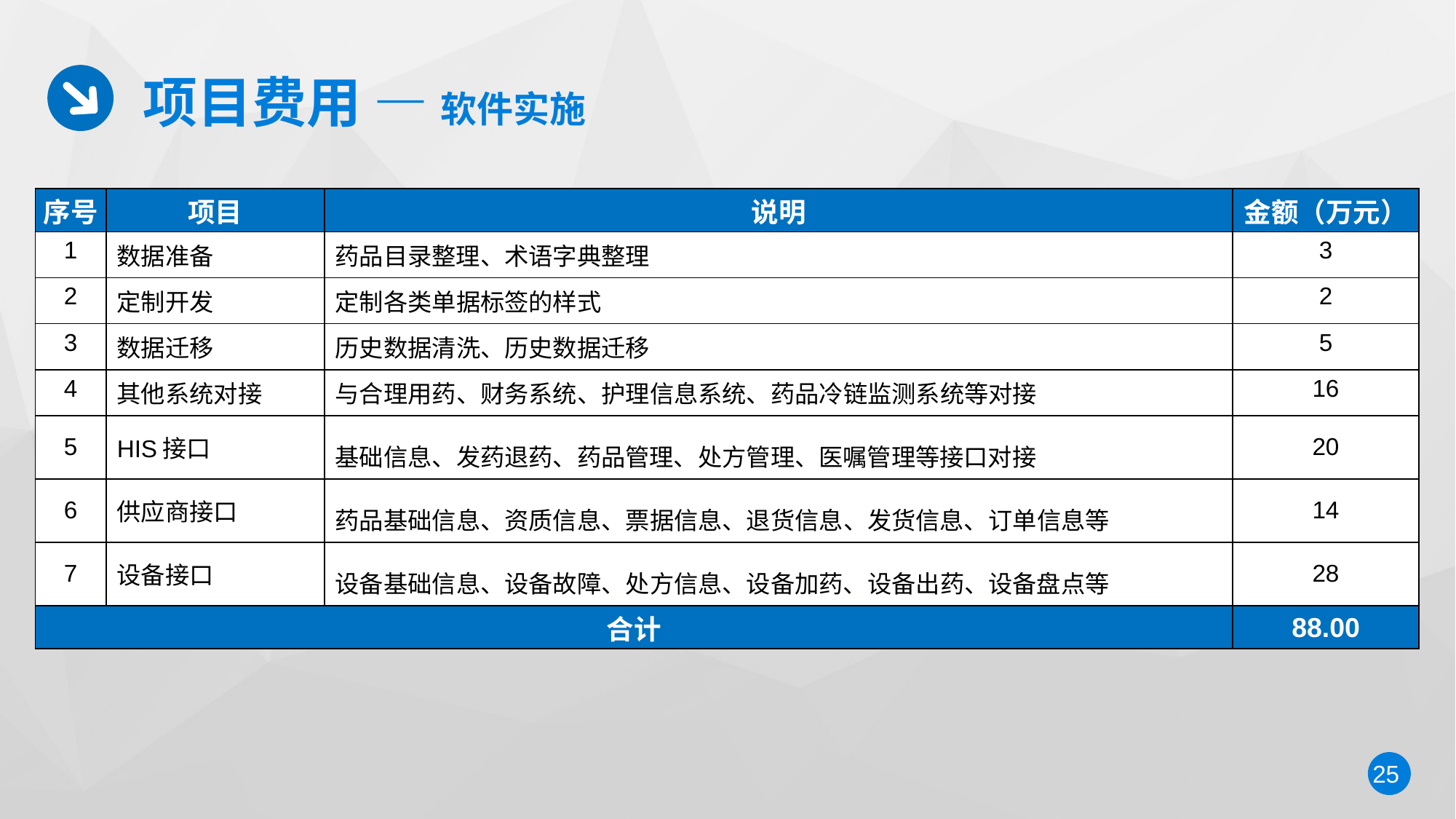

项目费用 — 软件实施
| 序号 | 项目 | 说明 | 金额（万元） |
| --- | --- | --- | --- |
| 1 | 数据准备 | 药品目录整理、术语字典整理 | 3 |
| 2 | 定制开发 | 定制各类单据标签的样式 | 2 |
| 3 | 数据迁移 | 历史数据清洗、历史数据迁移 | 5 |
| 4 | 其他系统对接 | 与合理用药、财务系统、护理信息系统、药品冷链监测系统等对接 | 16 |
| 5 | HIS接口 | 基础信息、发药退药、药品管理、处方管理、医嘱管理等接口对接 | 20 |
| 6 | 供应商接口 | 药品基础信息、资质信息、票据信息、退货信息、发货信息、订单信息等 | 14 |
| 7 | 设备接口 | 设备基础信息、设备故障、处方信息、设备加药、设备出药、设备盘点等 | 28 |
| 合计 |  |  | 88.00 |